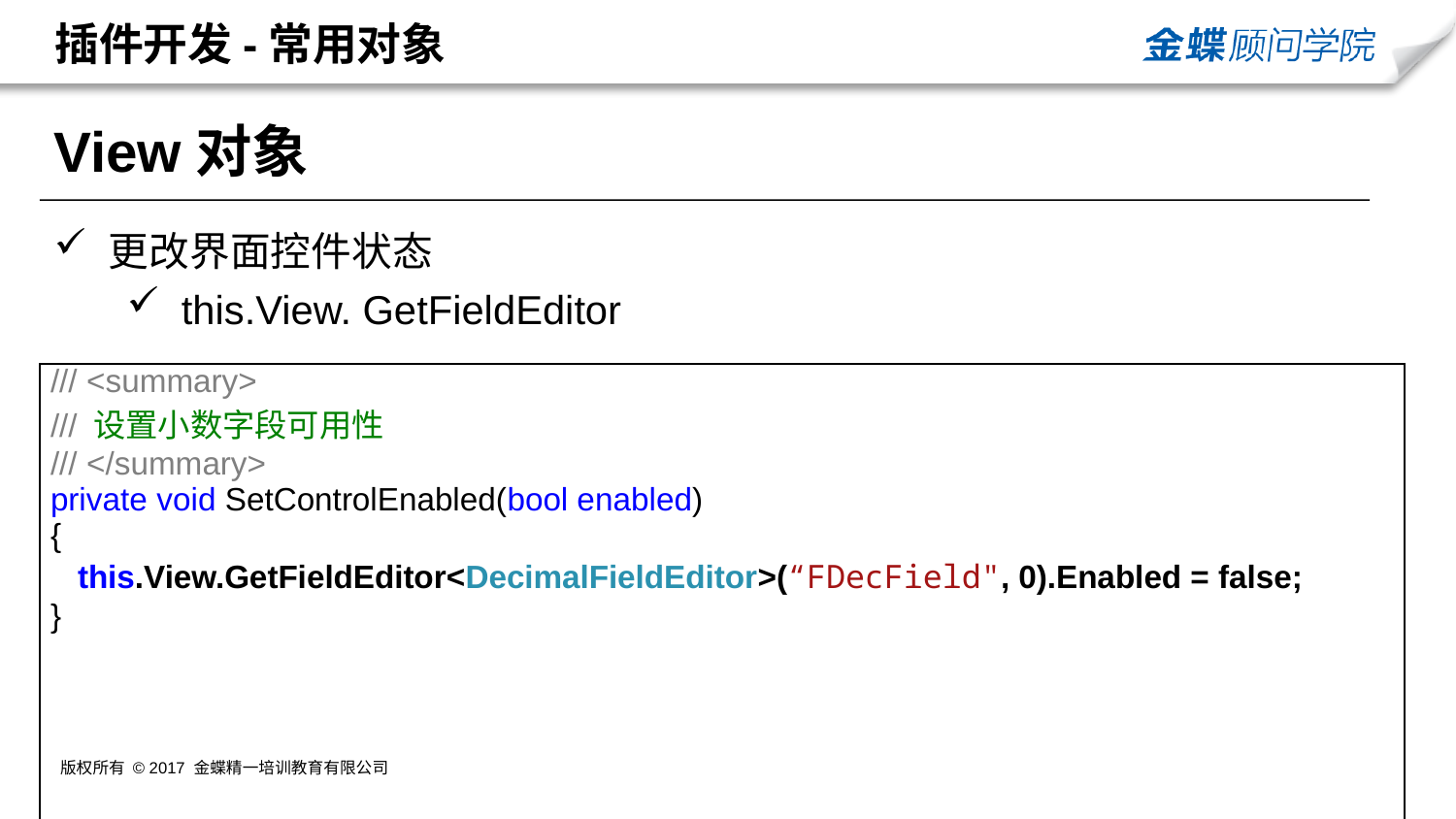

# 插件开发-常用对象
View对象

更改界面控件状态
this.View. GetFieldEditor
| /// <summary> /// 设置小数字段可用性 /// </summary> private void SetControlEnabled(bool enabled) { this.View.GetFieldEditor<DecimalFieldEditor>(“FDecField", 0).Enabled = false; } |
| --- |